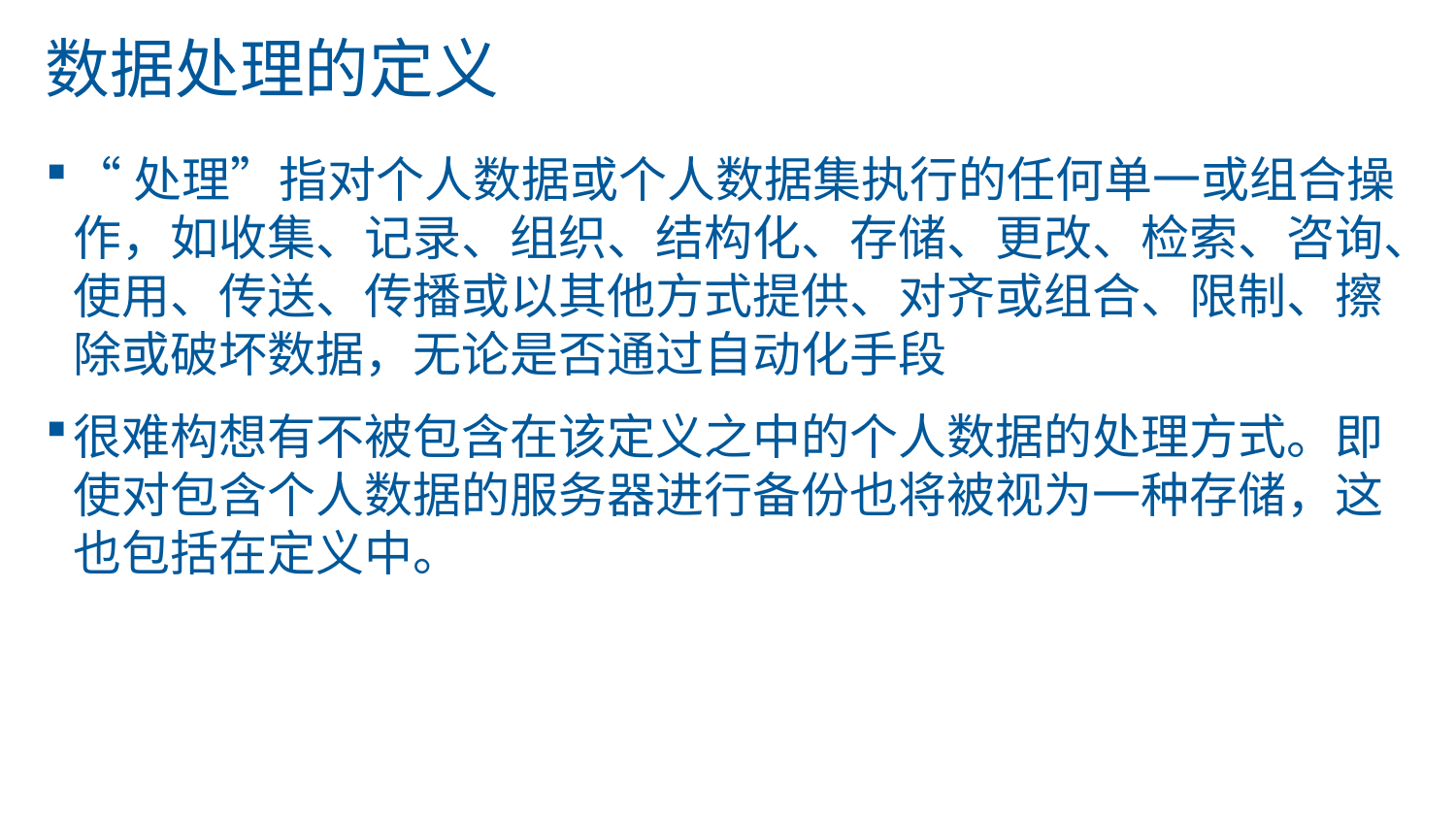

# 数据处理的定义
“处理”指对个人数据或个人数据集执行的任何单一或组合操作，如收集、记录、组织、结构化、存储、更改、检索、咨询、使用、传送、传播或以其他方式提供、对齐或组合、限制、擦除或破坏数据，无论是否通过自动化手段
很难构想有不被包含在该定义之中的个人数据的处理方式。即使对包含个人数据的服务器进行备份也将被视为一种存储，这也包括在定义中。